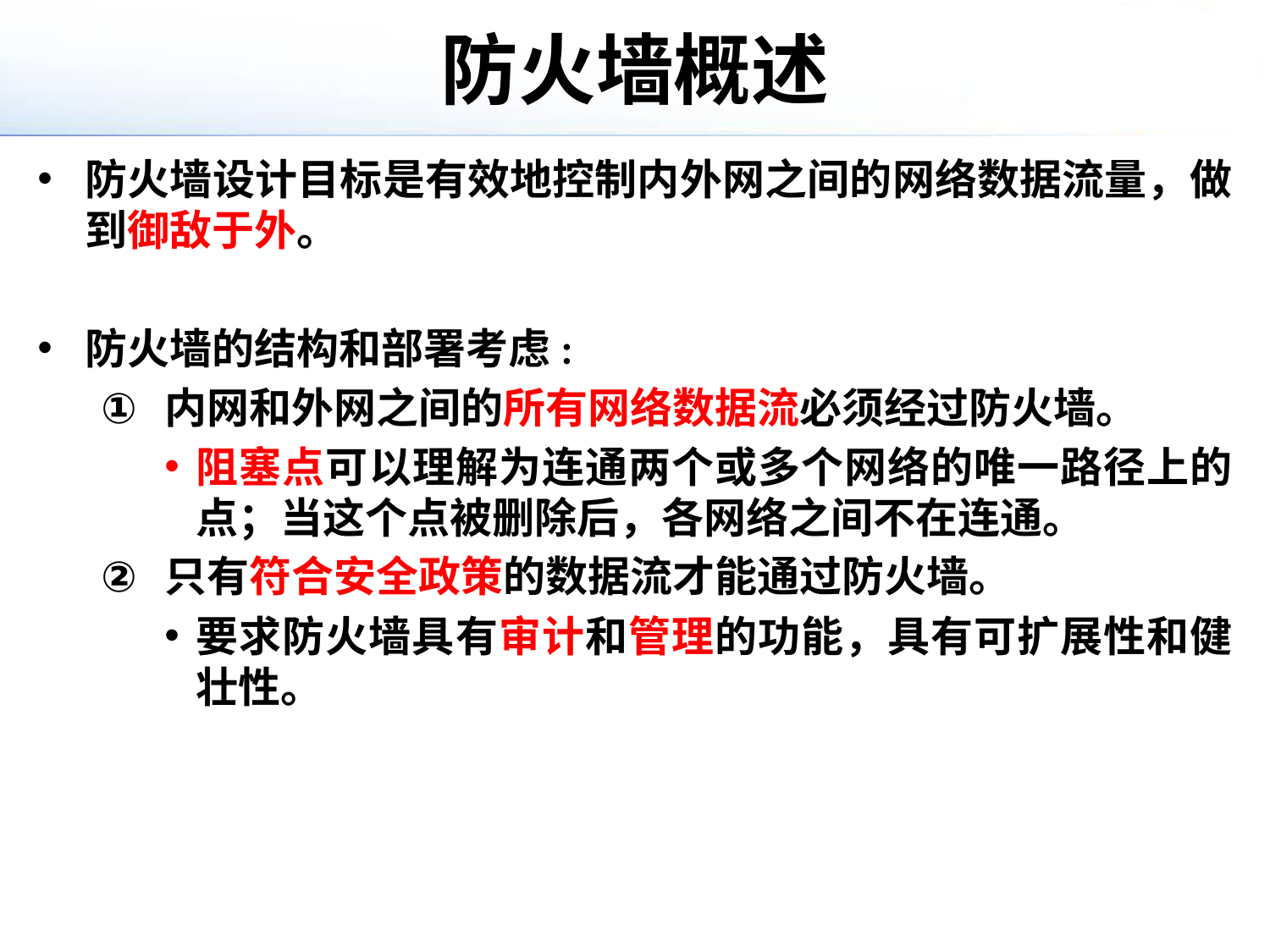

# 防火墙概述
防火墙设计目标是有效地控制内外网之间的网络数据流量，做到御敌于外。

防火墙的结构和部署考虑:
内网和外网之间的所有网络数据流必须经过防火墙。
阻塞点可以理解为连通两个或多个网络的唯一路径上的点；当这个点被删除后，各网络之间不在连通。
只有符合安全政策的数据流才能通过防火墙。
要求防火墙具有审计和管理的功能，具有可扩展性和健壮性。